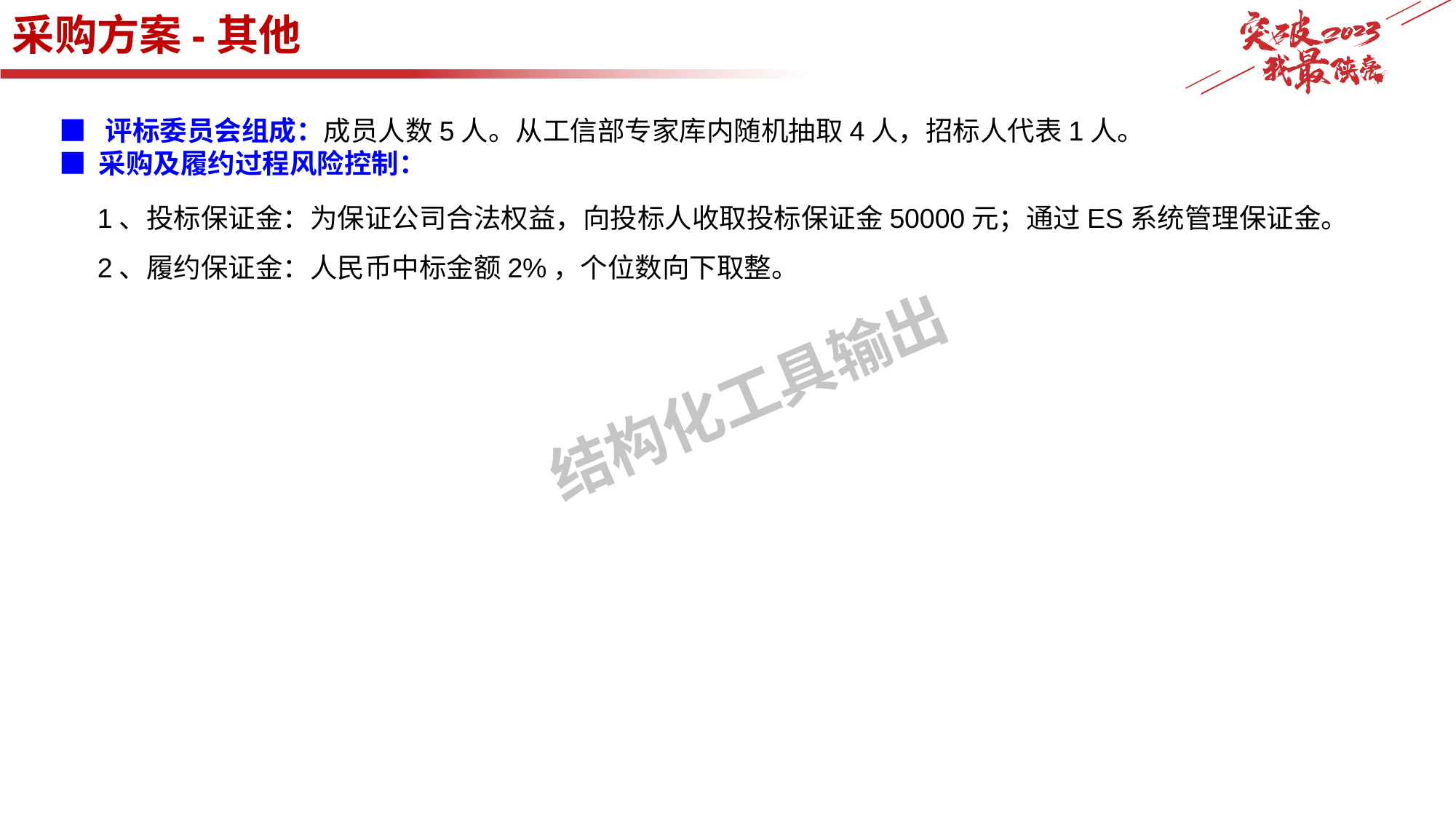

# 采购方案-其他
■  评标委员会组成：成员人数5人。从工信部专家库内随机抽取4人，招标人代表1人。
■  采购及履约过程风险控制：
     1、投标保证金：为保证公司合法权益，向投标人收取投标保证金50000元；通过ES系统管理保证金。
     2、履约保证金：人民币中标金额2%，个位数向下取整。